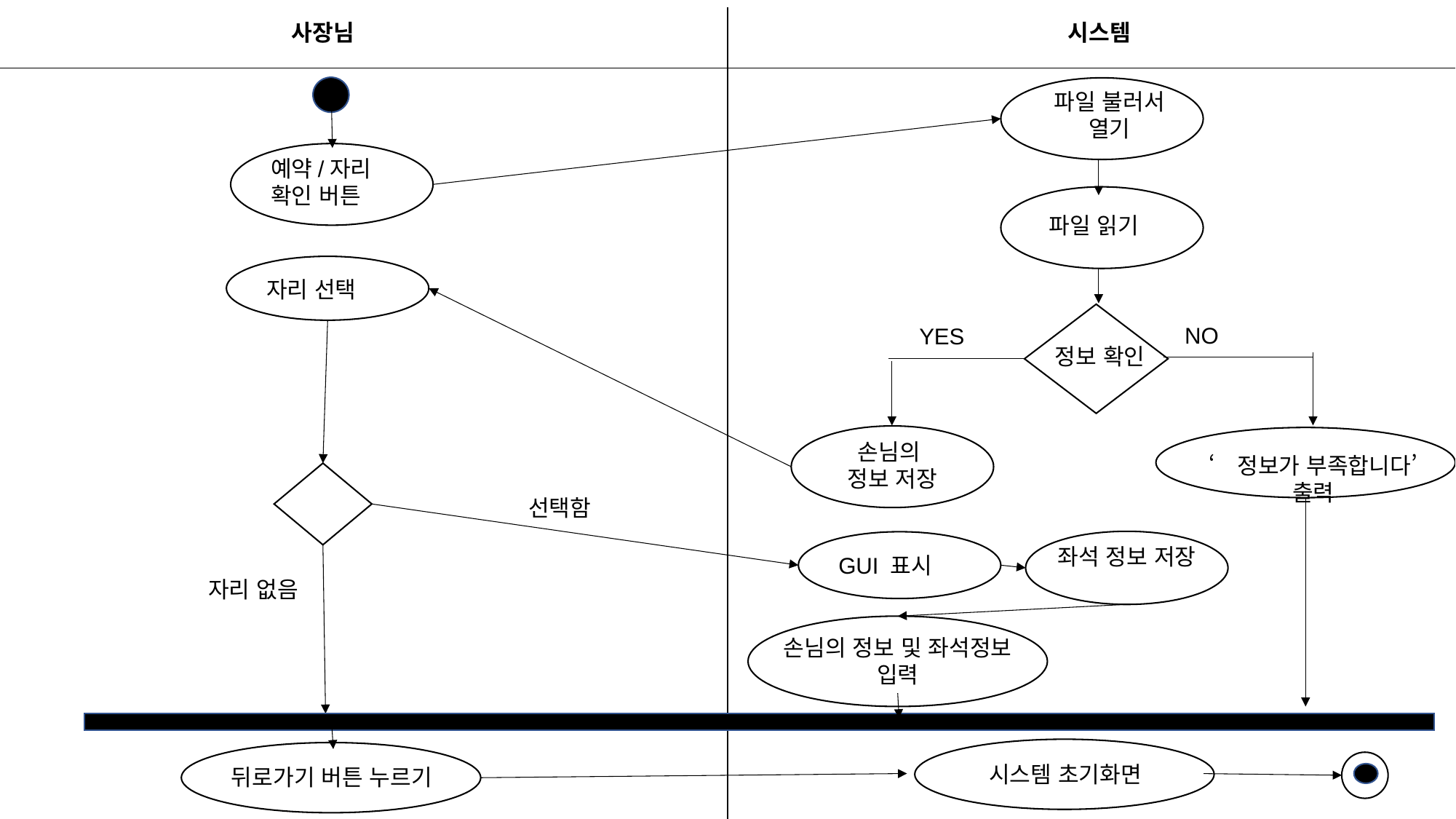

사장님
시스템

파일 불러서 열기

예약/자리  확인 버튼

파일 읽기

자리 선택

정보 확인
NO
YES

손님의
정보 저장

‘정보가 부족합니다’ 출력

선택함

좌석 정보 저장

GUI 표시
자리 없음

손님의 정보 및 좌석정보 입력

시스템 초기화면

뒤로가기 버튼 누르기